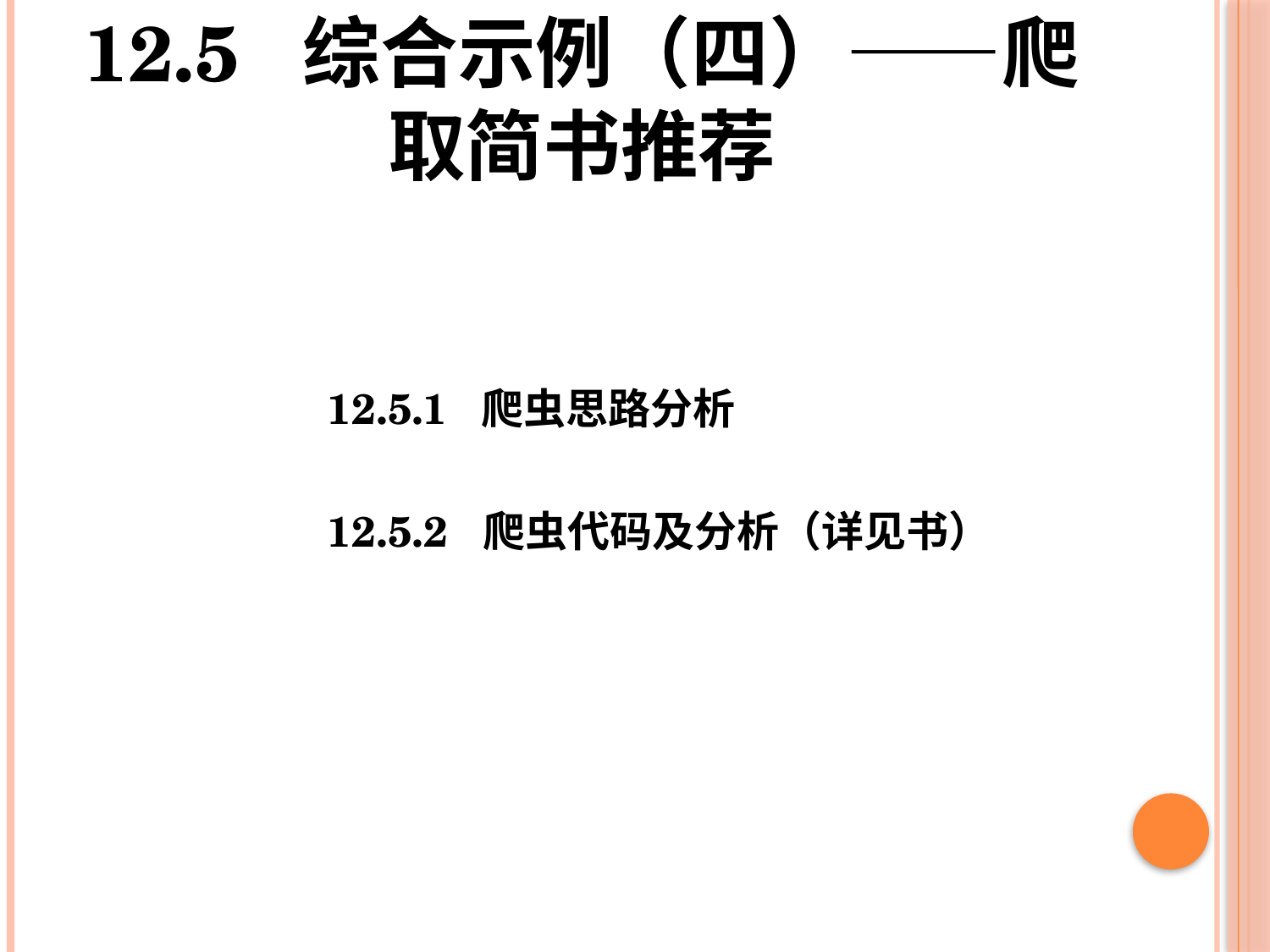

# 12.5  综合示例（四）——爬取简书推荐
12.5.1  爬虫思路分析

12.5.2  爬虫代码及分析（详见书）